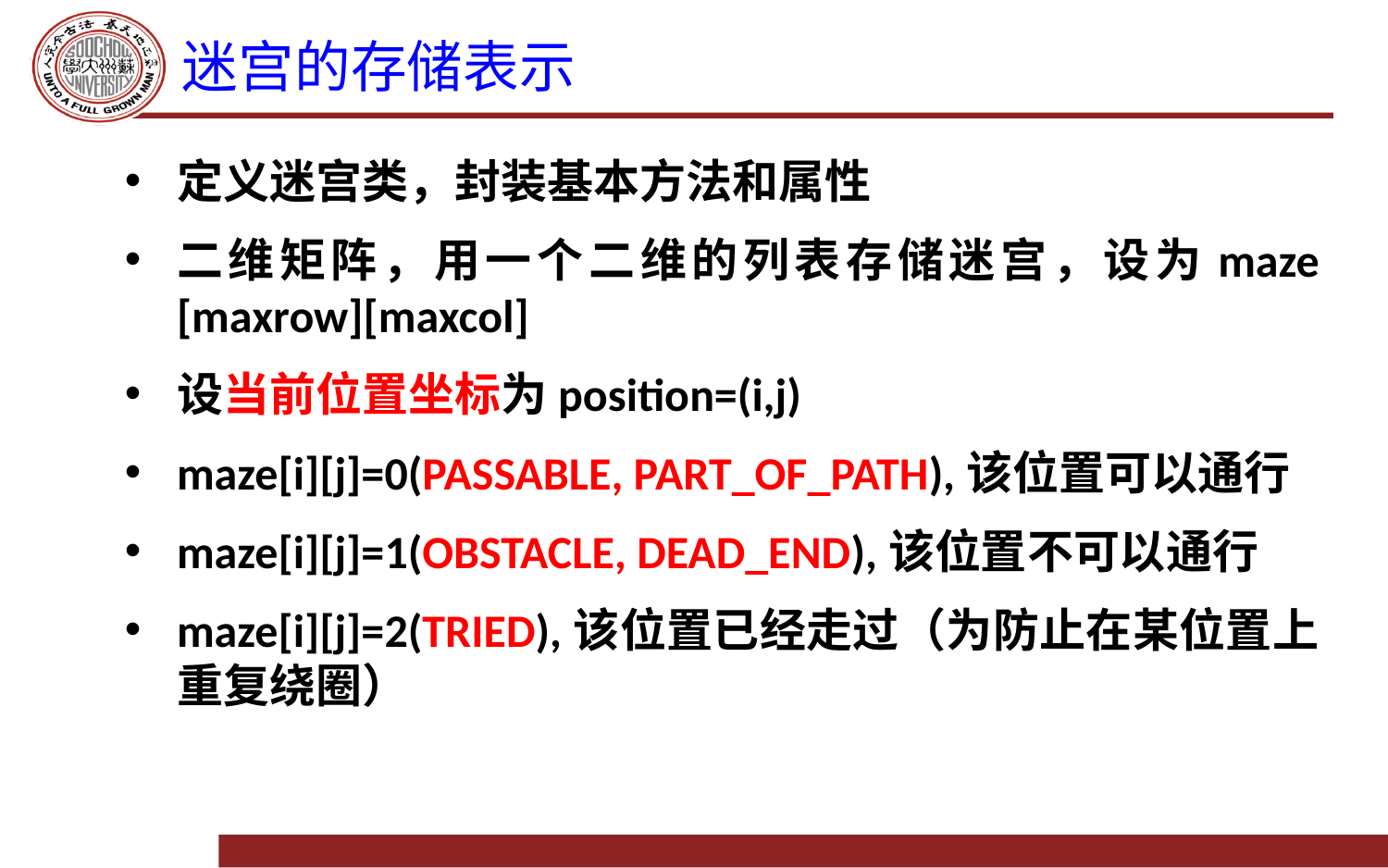

# 迷宫的存储表示
定义迷宫类，封装基本方法和属性
二维矩阵，用一个二维的列表存储迷宫，设为maze [maxrow][maxcol]
设当前位置坐标为position=(i,j)
maze[i][j]=0(PASSABLE, PART_OF_PATH),该位置可以通行
maze[i][j]=1(OBSTACLE, DEAD_END),该位置不可以通行
maze[i][j]=2(TRIED),该位置已经走过（为防止在某位置上重复绕圈）